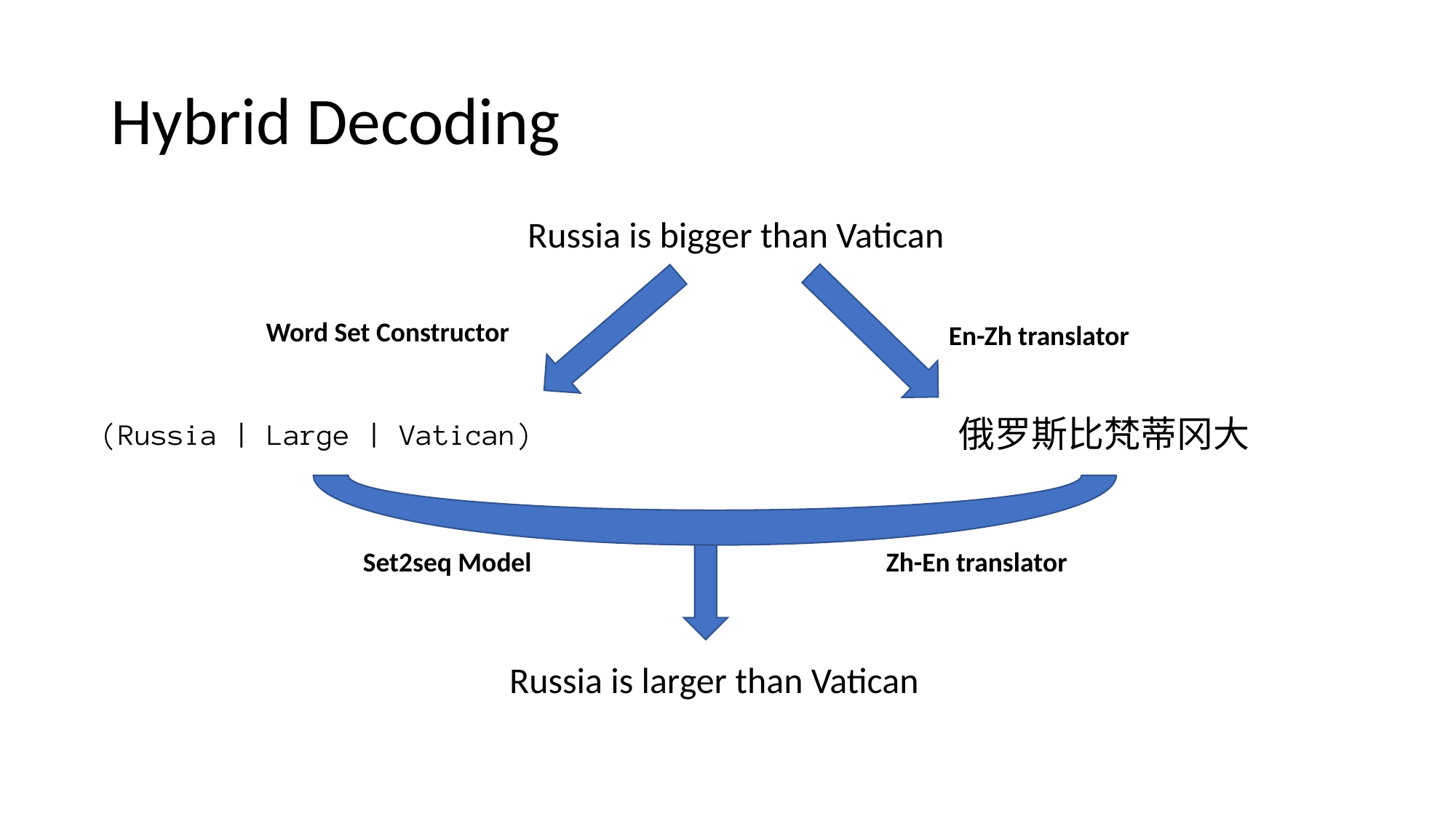

# Hybrid Decoding
Russia is bigger than Vatican

Word Set Constructor
En-Zh translator

俄罗斯比梵蒂冈大
(Russia | Large | Vatican)
Set2seq Model
Zh-En translator

Russia is larger than Vatican